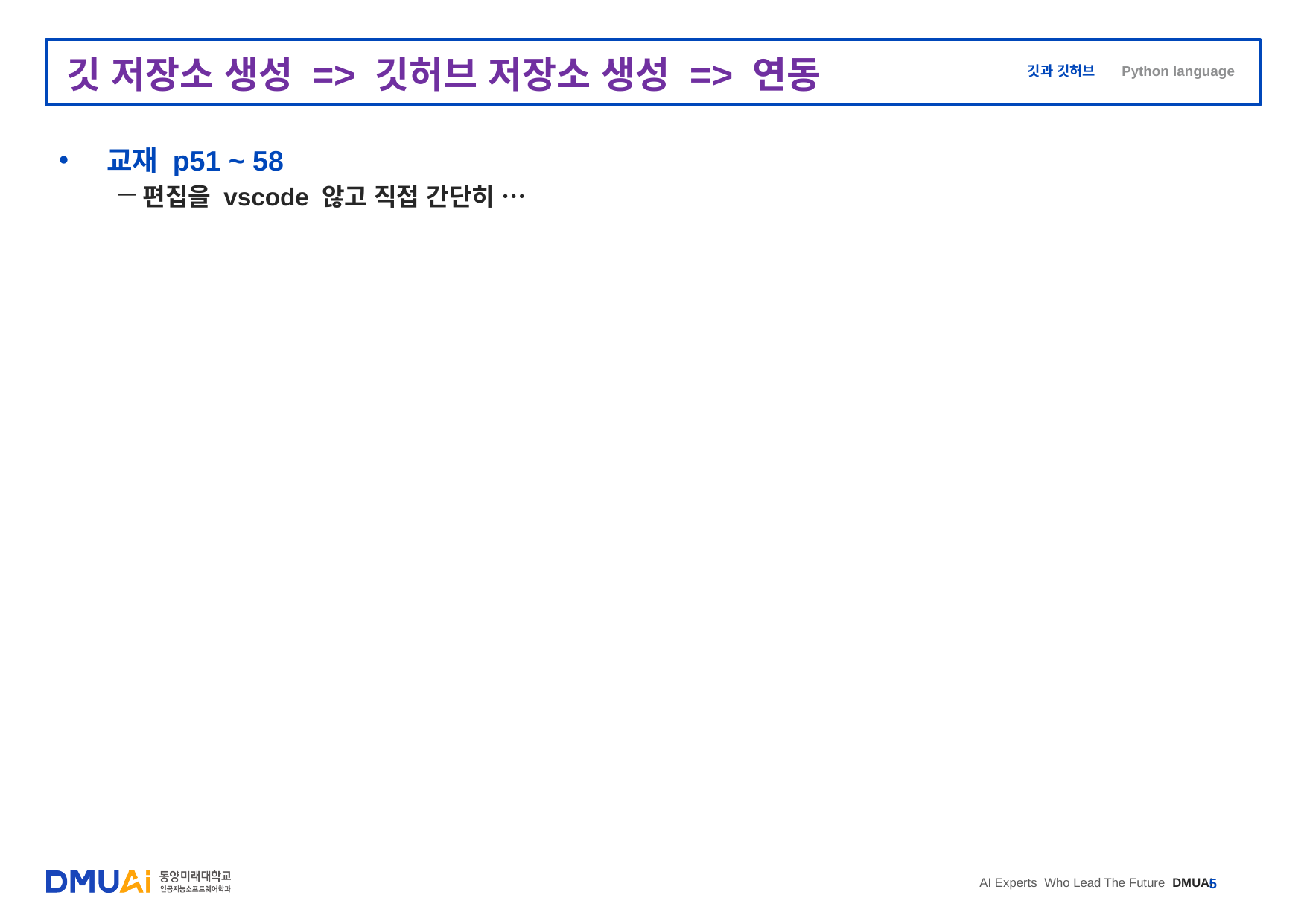

# 깃 저장소 생성 => 깃허브 저장소 생성 => 연동
교재 p51 ~ 58
편집을 vscode 않고 직접 간단히 …